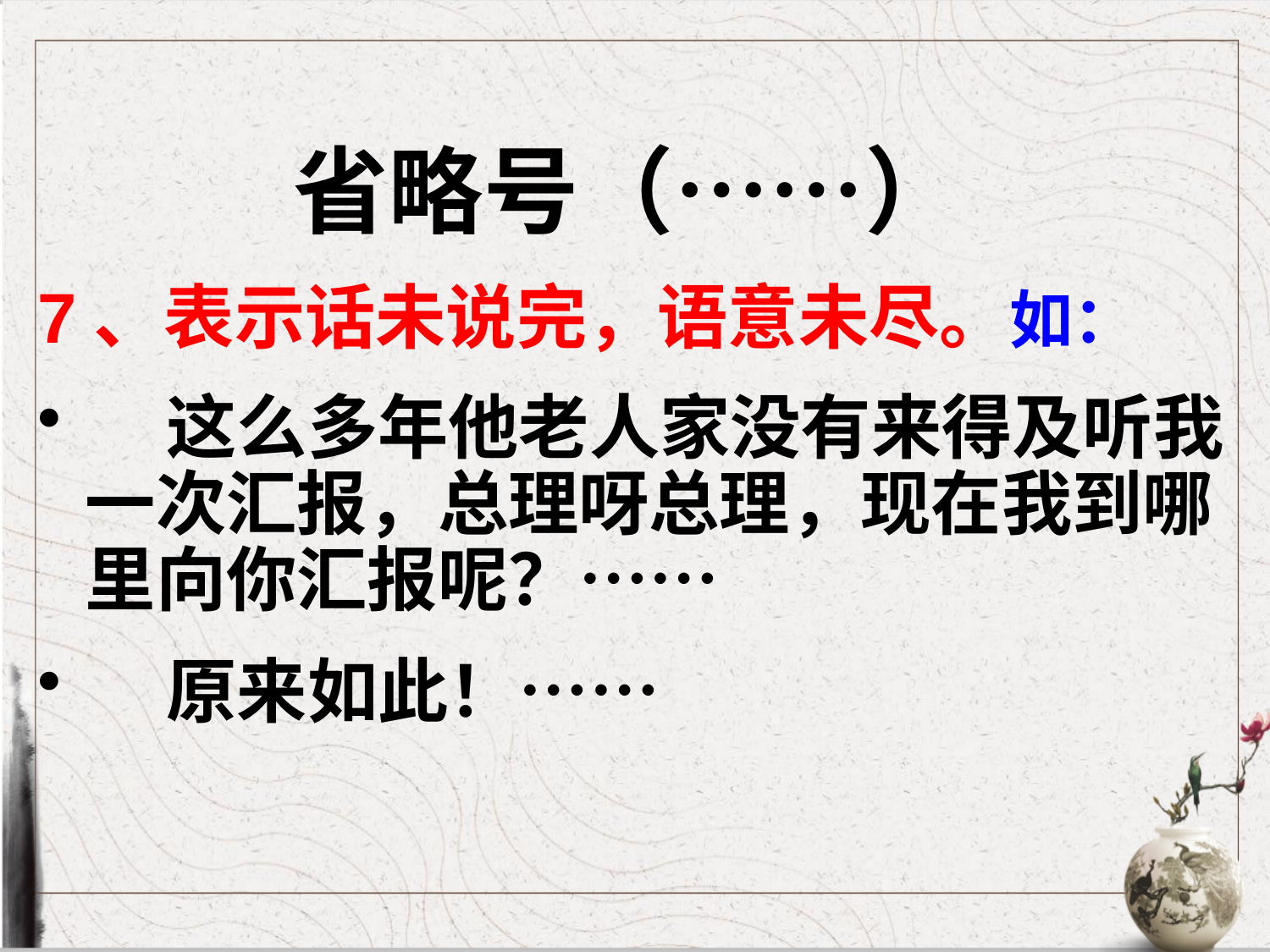

# 省略号（……）
7、表示话未说完，语意未尽。如：
    这么多年他老人家没有来得及听我一次汇报，总理呀总理，现在我到哪里向你汇报呢？……
    原来如此！……